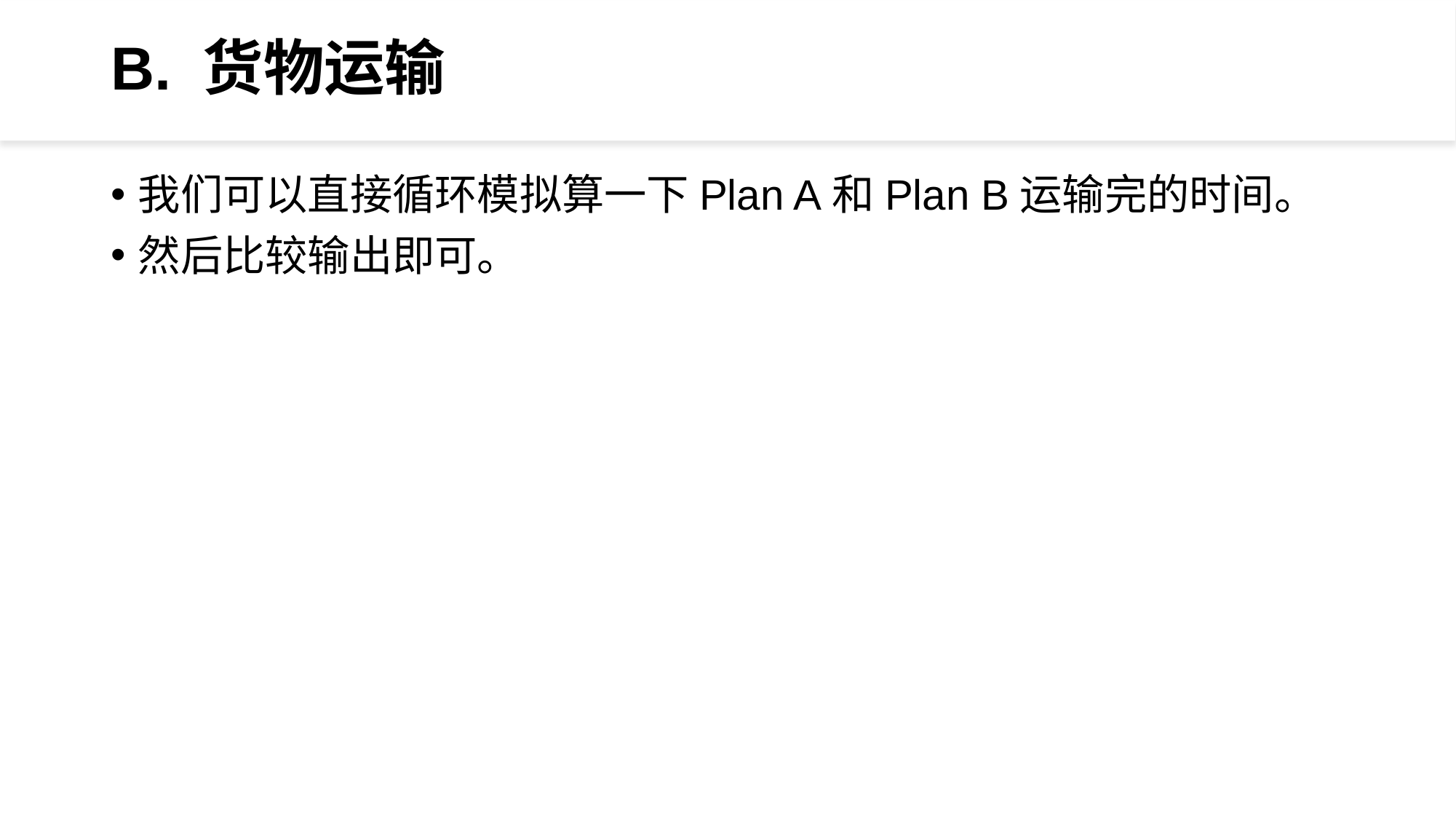

# B. 货物运输
我们可以直接循环模拟算一下Plan A和Plan B运输完的时间。
然后比较输出即可。